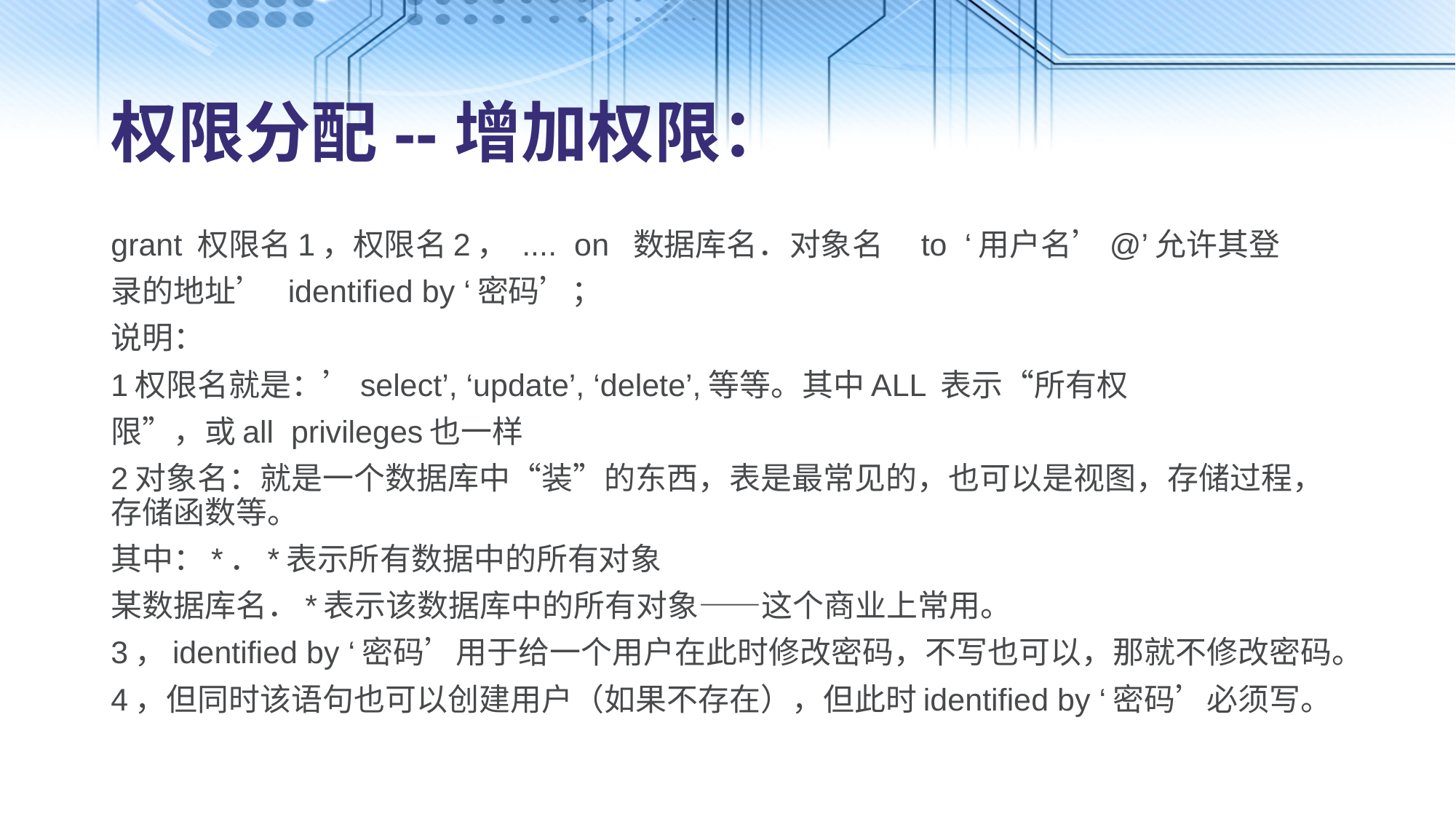

# 权限分配--增加权限：
grant 权限名1，权限名2， ....  on  数据库名．对象名　to  ‘用户名’@’允许其登
录的地址’  identified by ‘密码’；
说明：
1权限名就是：’select’, ‘update’, ‘delete’,等等。其中ALL 表示“所有权
限”，或all  privileges也一样
2对象名：就是一个数据库中“装”的东西，表是最常见的，也可以是视图，存储过程，存储函数等。
其中：*．*表示所有数据中的所有对象
某数据库名．*表示该数据库中的所有对象——这个商业上常用。
3，identified by ‘密码’用于给一个用户在此时修改密码，不写也可以，那就不修改密码。
4，但同时该语句也可以创建用户（如果不存在），但此时identified by ‘密码’必须写。